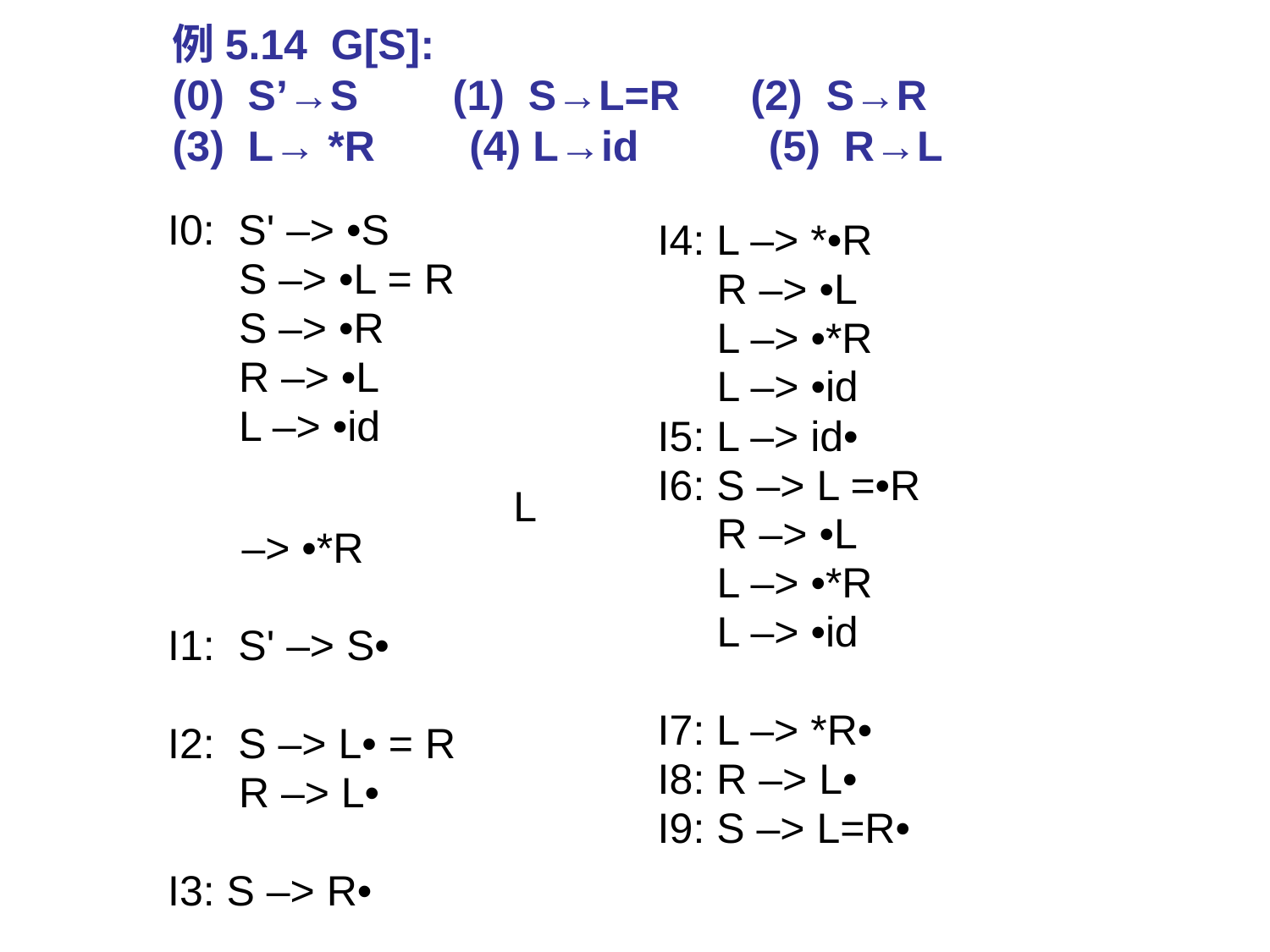

# 例5.14  G[S]: (0)  S’→S        (1)  S→L=R      (2)  S→R (3)  L→ *R        (4) L→id           (5)  R→L
I0:  S' –> •S
      S –> •L = R
      S –> •R
      R –> •L
      L –> •id                                                                 L –> •*R

I1:  S' –> S•

I2:  S –> L• = R
      R –> L•

I3: S –> R•

I4: L –> *•R
     R –> •L
     L –> •*R
     L –> •id
I5: L –> id•
I6: S –> L =•R
     R –> •L
     L –> •*R
     L –> •id

I7: L –> *R•
I8: R –> L•
I9: S –> L=R•

87